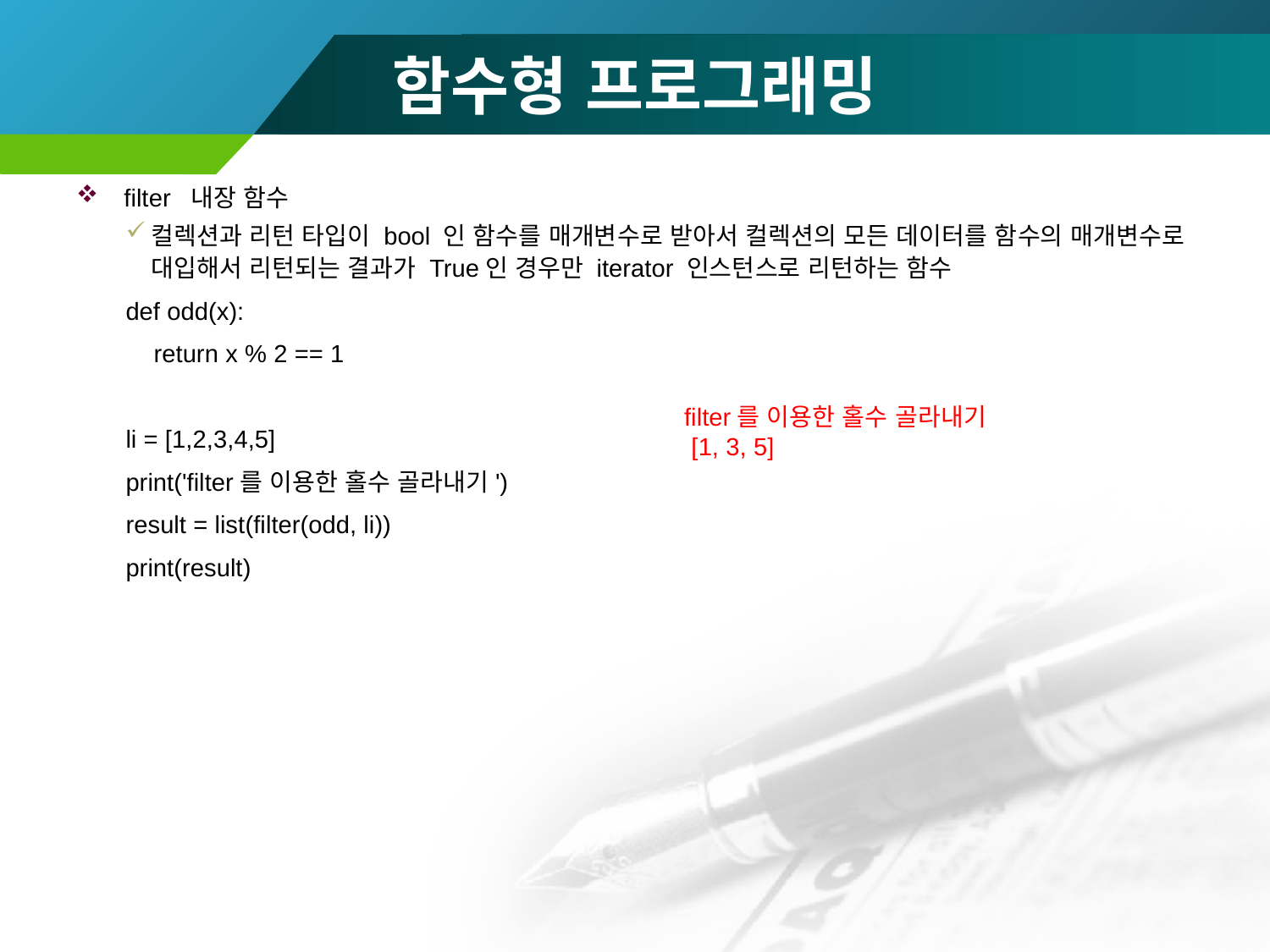

# 함수형 프로그래밍
filter  내장 함수
컬렉션과 리턴 타입이 bool 인 함수를 매개변수로 받아서 컬렉션의 모든 데이터를 함수의 매개변수로 대입해서 리턴되는 결과가 True인 경우만 iterator 인스턴스로 리턴하는 함수
def odd(x):
    return x % 2 == 1

li = [1,2,3,4,5]
print('filter를 이용한 홀수 골라내기')
result = list(filter(odd, li))
print(result)
filter를 이용한 홀수 골라내기
 [1, 3, 5]